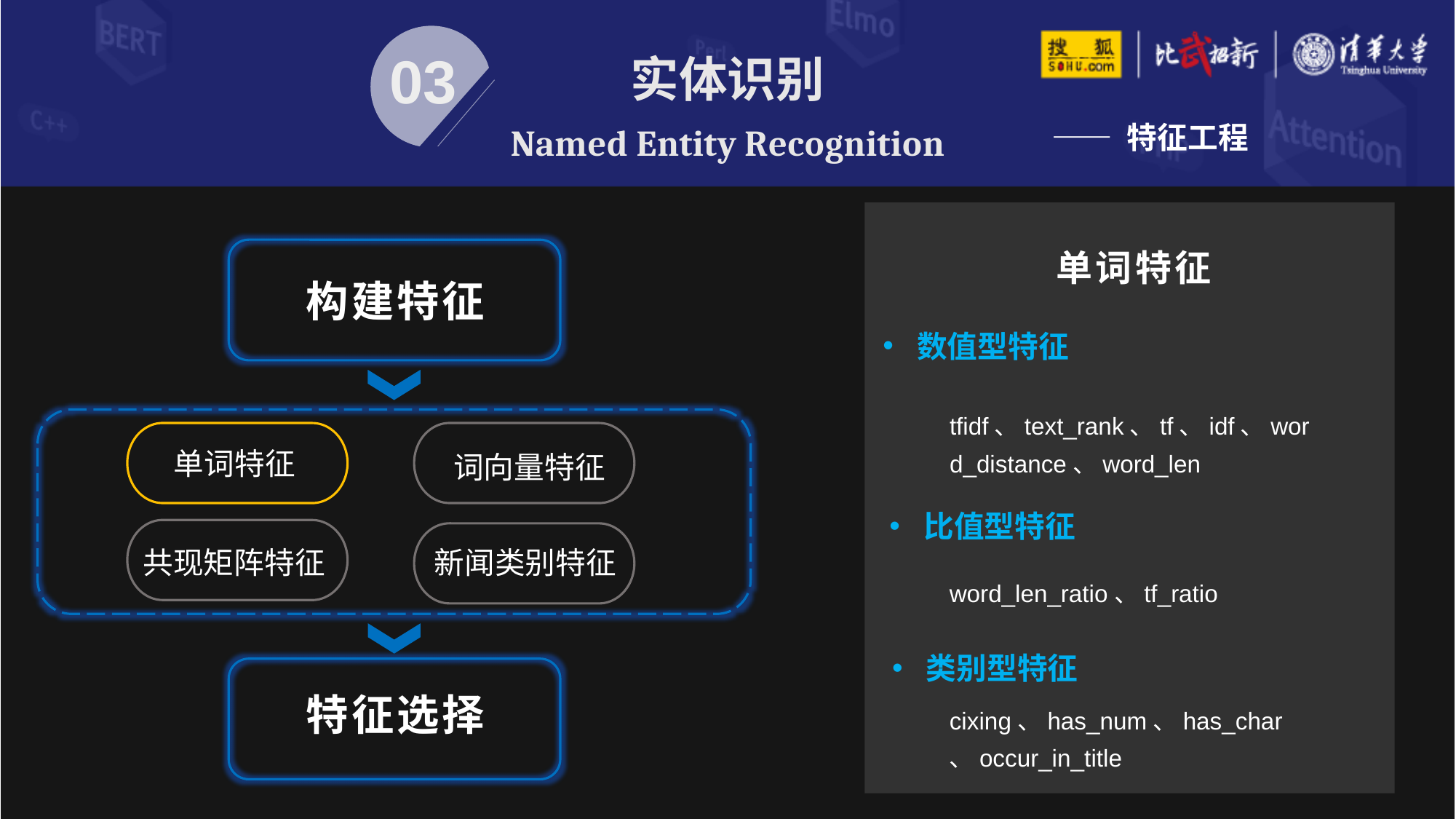

实体识别
Named Entity Recognition
03
—— 特征工程

单词特征
构建特征
数值型特征

tfidf、text_rank、tf、idf、word_distance、word_len

单词特征
词向量特征
比值型特征

共现矩阵特征
新闻类别特征
word_len_ratio、tf_ratio

类别型特征

特征选择
cixing、has_num、has_char、occur_in_title